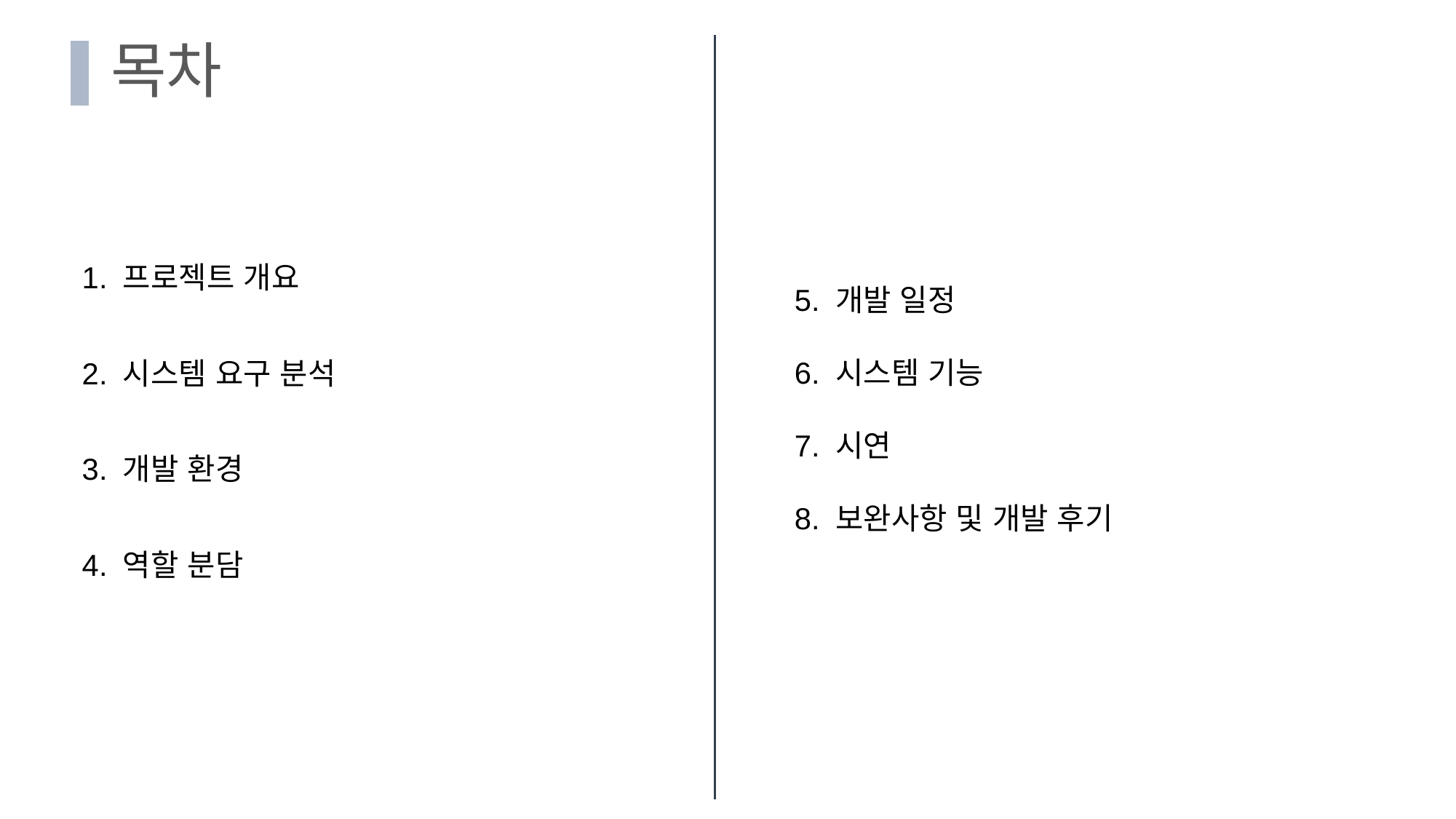

# 목차

1. 프로젝트 개요

2. 시스템 요구 분석

3. 개발 환경

4. 역할 분담

5. 개발 일정

6. 시스템 기능

7. 시연

8. 보완사항 및 개발 후기